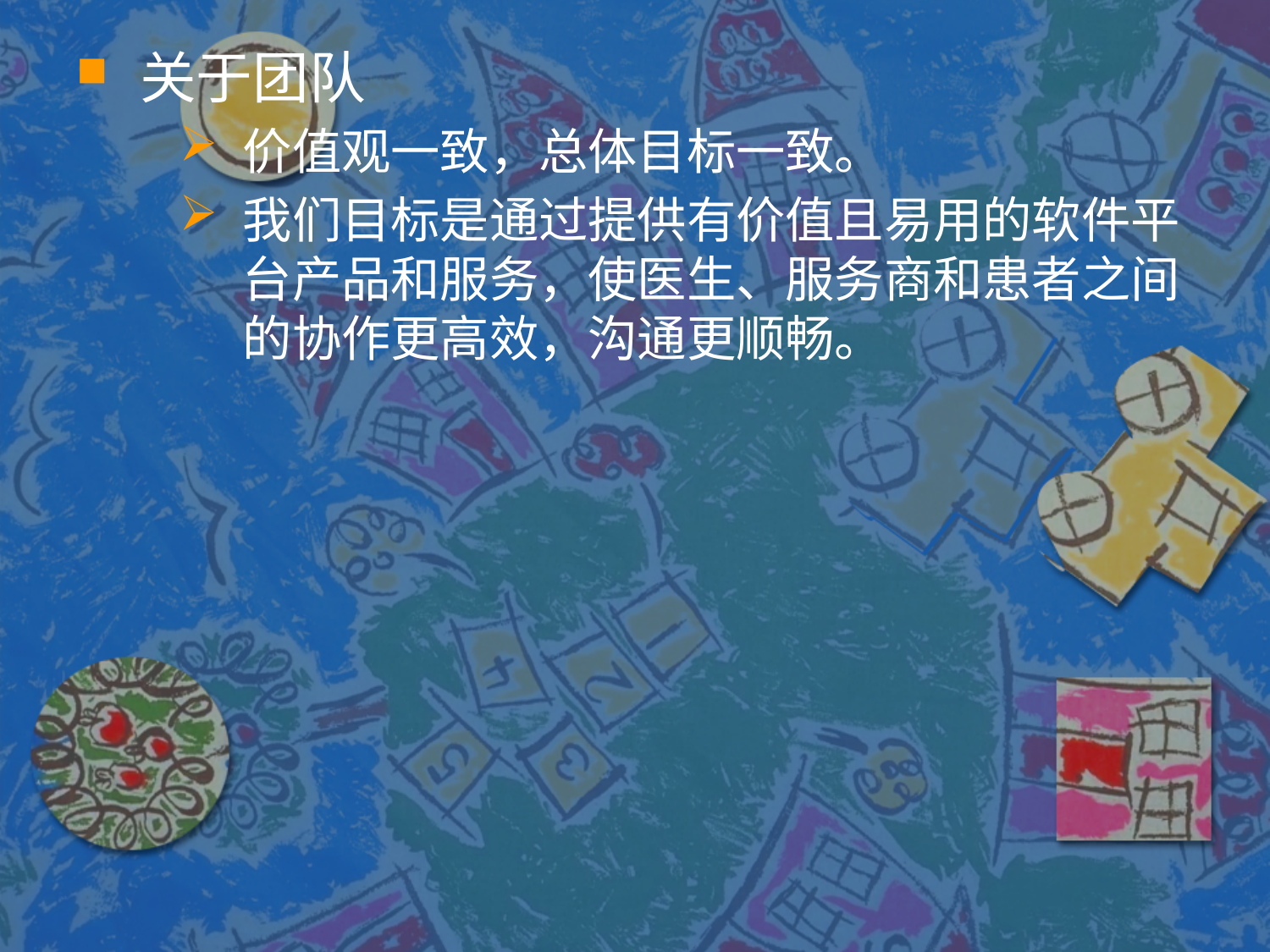

关于团队
价值观一致，总体目标一致。
我们目标是通过提供有价值且易用的软件平台产品和服务，使医生、服务商和患者之间的协作更高效，沟通更顺畅。